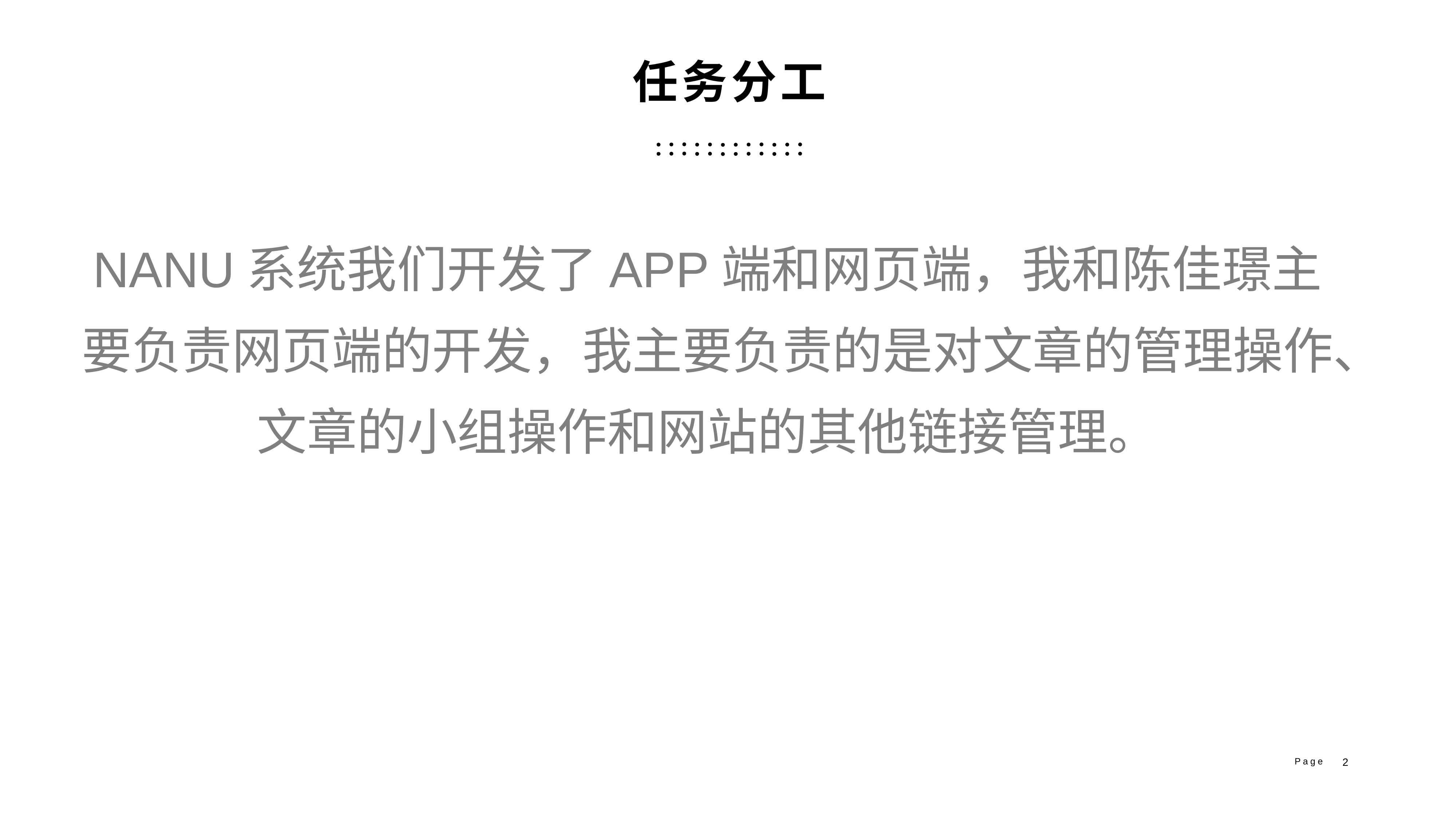

任务分工

NANU系统我们开发了APP端和网页端，我和陈佳璟主

要负责网页端的开发，我主要负责的是对文章的管理操作、

文章的小组操作和网站的其他链接管理。